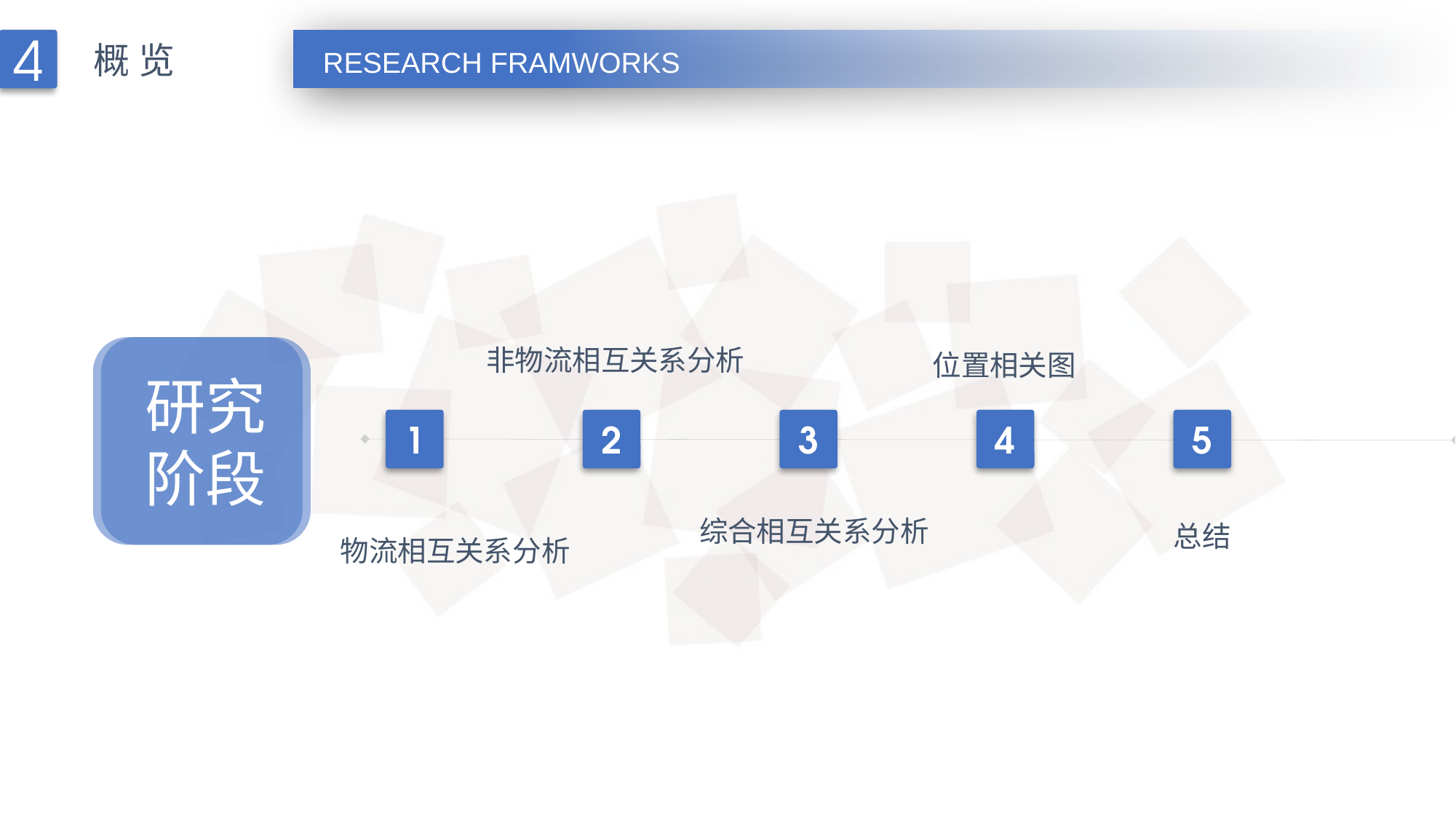

4

概览
RESEARCH FRAMWORKS
非物流相互关系分析
位置相关图

研究
阶段
1
2
3
4
5
综合相互关系分析
总结
物流相互关系分析